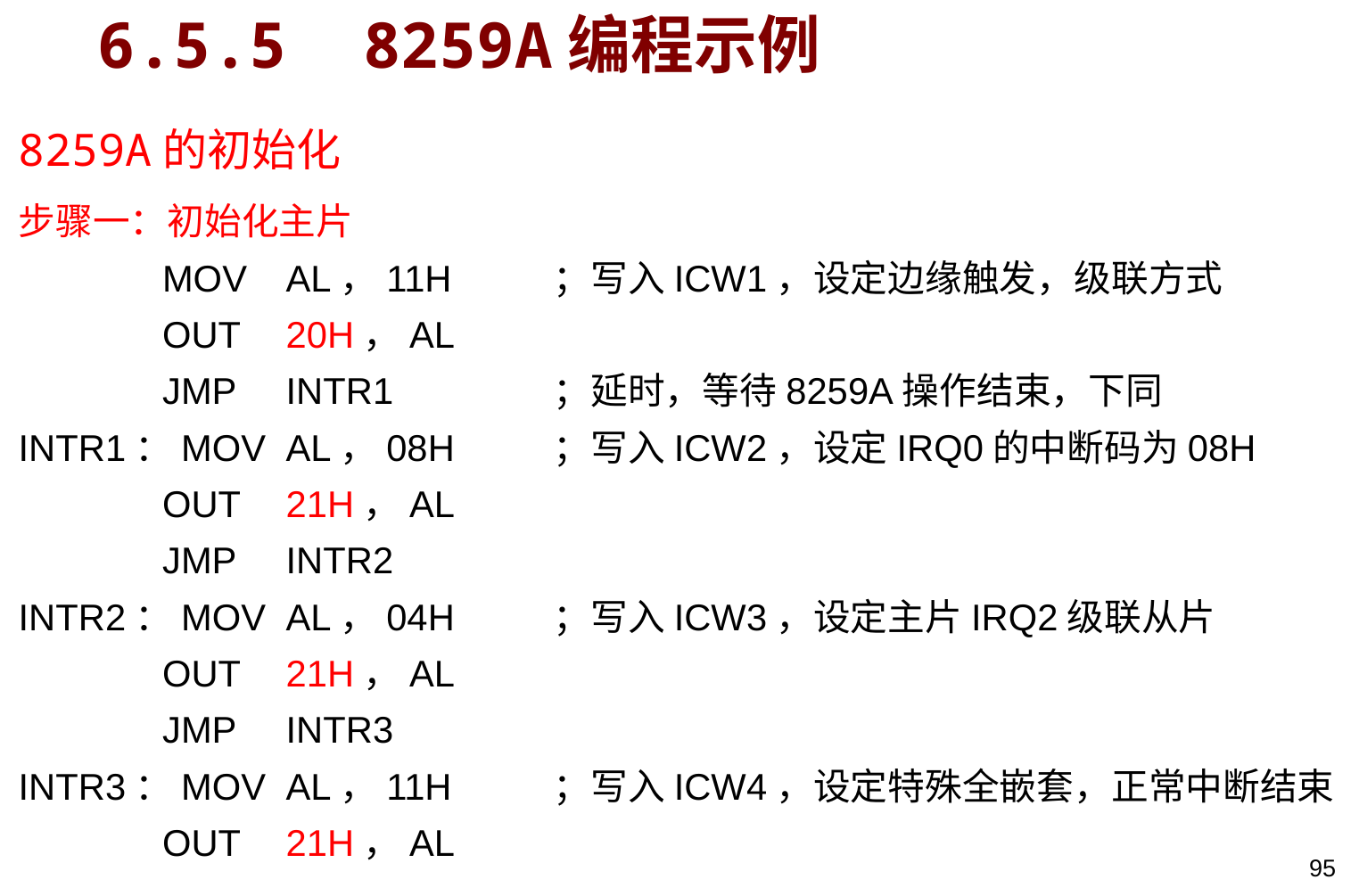

# 6.5.5  8259A编程示例
8259A的初始化
步骤一：初始化主片
	 MOV  	AL，11H	；写入ICW1，设定边缘触发，级联方式
	 OUT  	20H，AL
	 JMP  	INTR1		；延时，等待8259A操作结束，下同
INTR1：MOV	AL，08H	；写入ICW2，设定IRQ0的中断码为08H
	 OUT  	21H，AL
	 JMP 	INTR2
INTR2：MOV 	AL，04H	；写入ICW3，设定主片IRQ2级联从片
	 OUT	21H，AL
	 JMP	INTR3
INTR3：MOV	AL，11H	；写入ICW4，设定特殊全嵌套，正常中断结束
	 OUT 	21H，AL
95